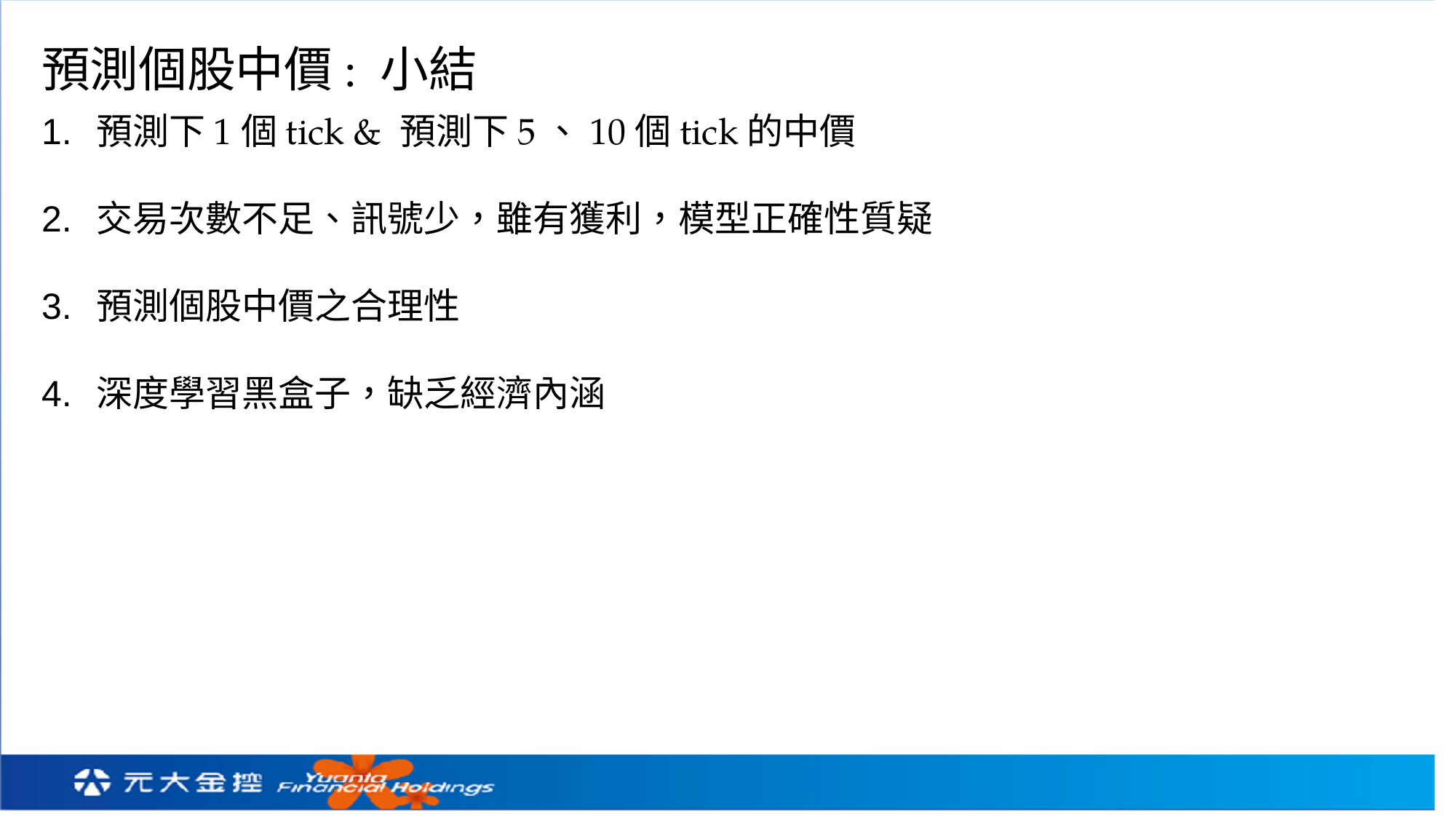

預測個股中價: 小結
預測下1個tick & 預測下5、10個tick的中價

交易次數不足、訊號少，雖有獲利，模型正確性質疑

預測個股中價之合理性

深度學習黑盒子，缺乏經濟內涵